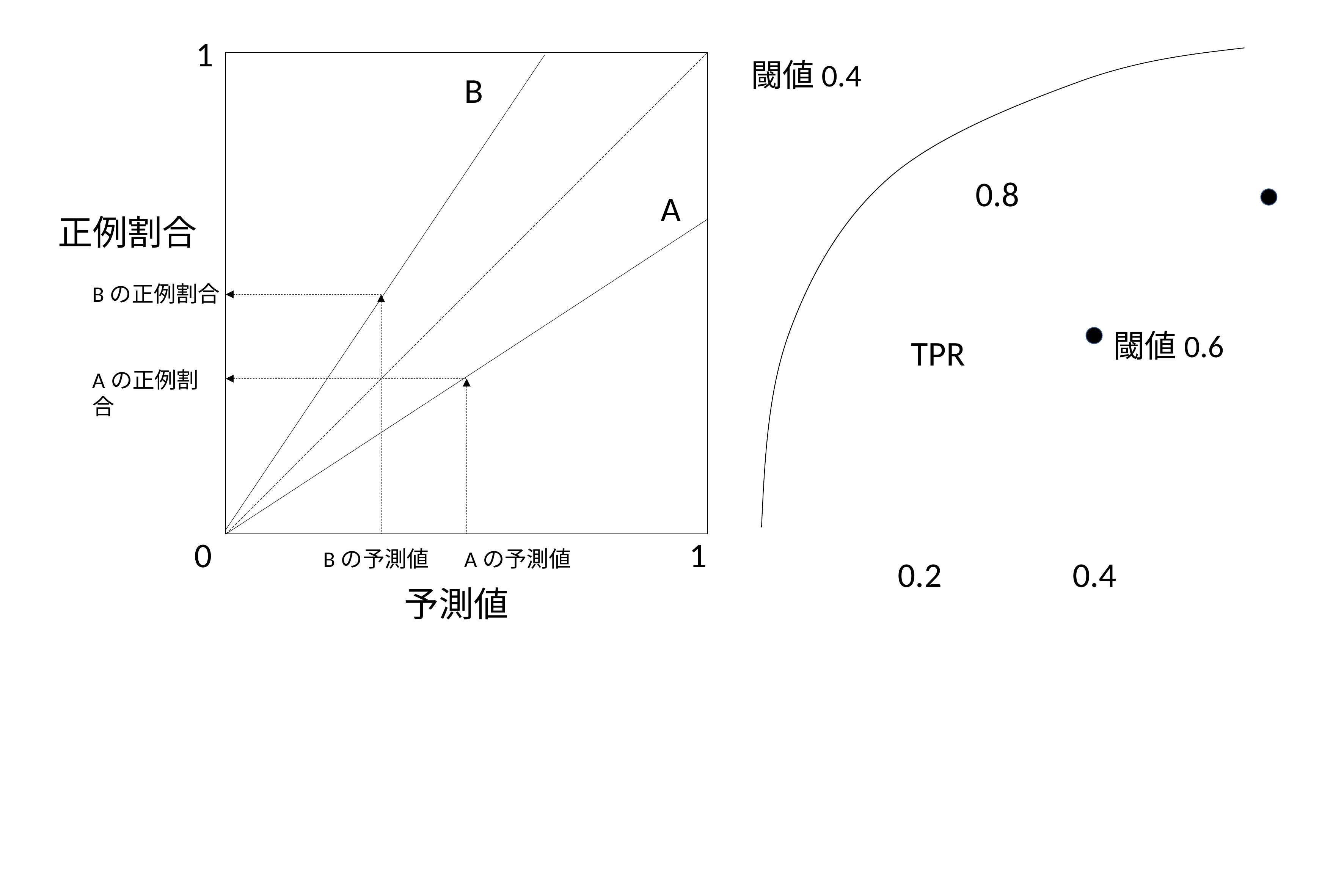

1

閾値0.4
B
0.8
A

正例割合
Bの正例割合
閾値0.6

TPR
Aの正例割合
0
1
Bの予測値
Aの予測値
0.2
0.4
予測値